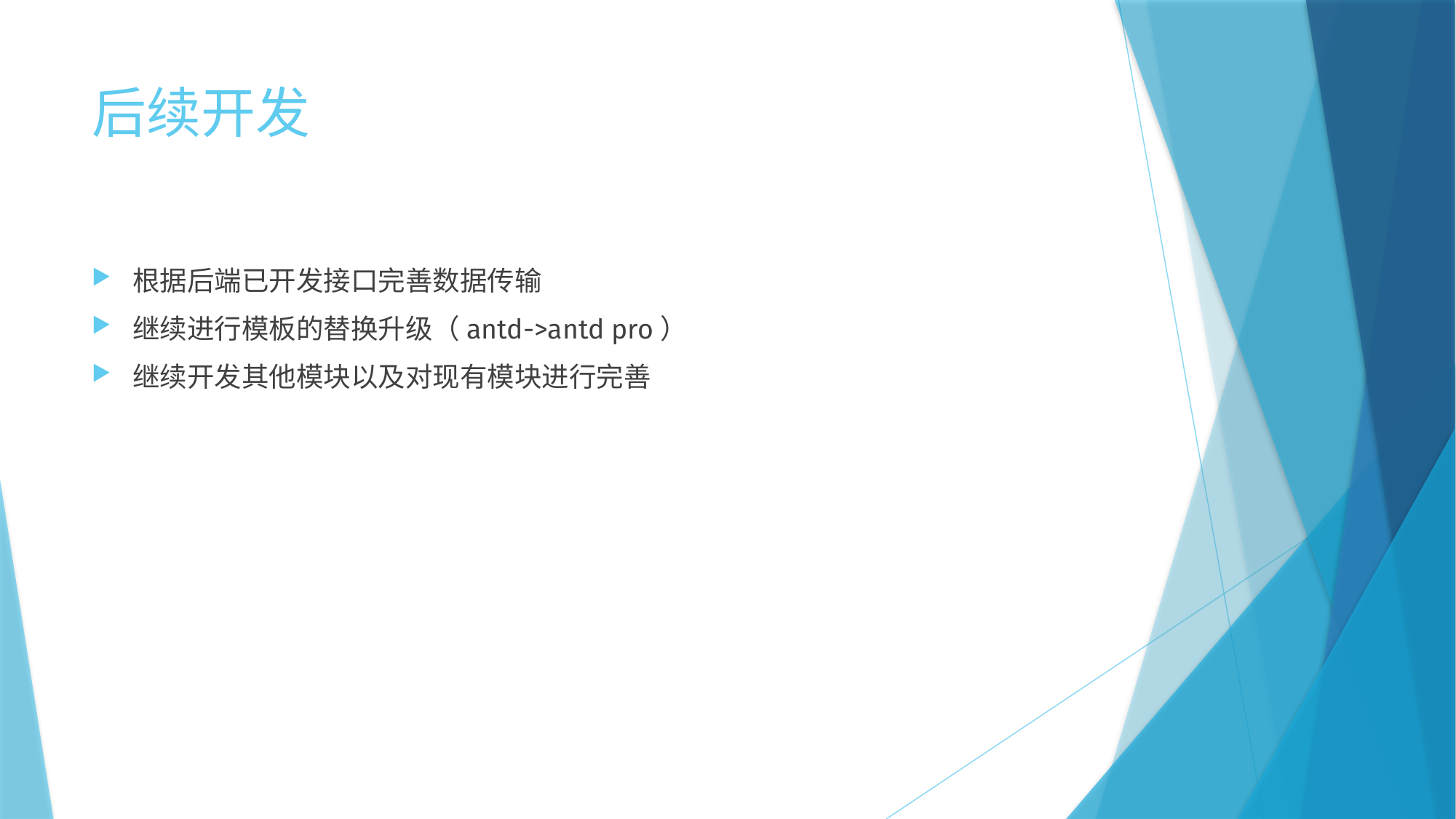

# 后续开发
根据后端已开发接口完善数据传输
继续进行模板的替换升级（antd->antd pro）
继续开发其他模块以及对现有模块进行完善